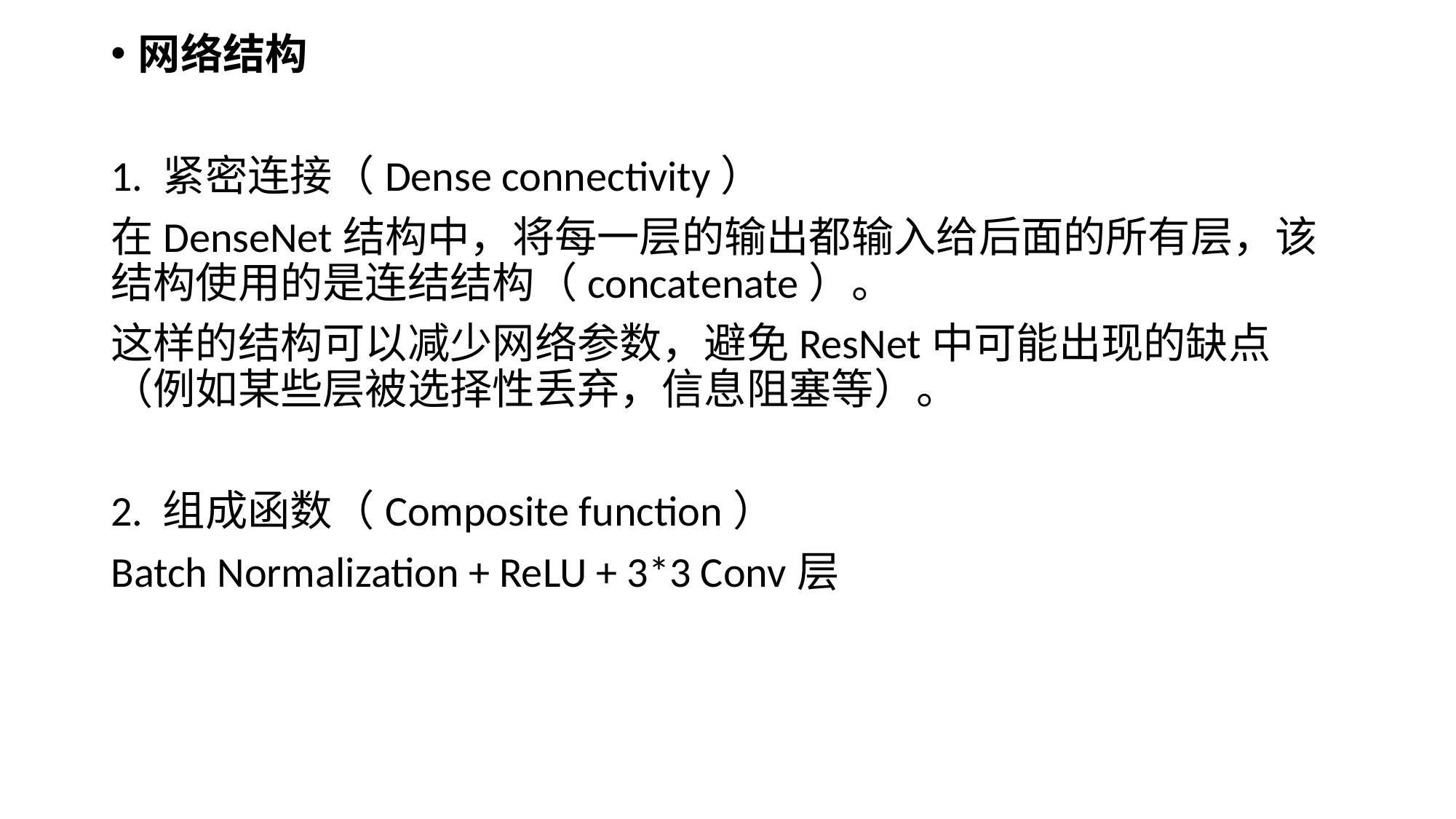

网络结构

1. 紧密连接（Dense connectivity）
在DenseNet结构中，将每一层的输出都输入给后面的所有层，该结构使用的是连结结构（concatenate）。
这样的结构可以减少网络参数，避免ResNet中可能出现的缺点（例如某些层被选择性丢弃，信息阻塞等）。

2. 组成函数（Composite function）
Batch Normalization + ReLU + 3*3 Conv层